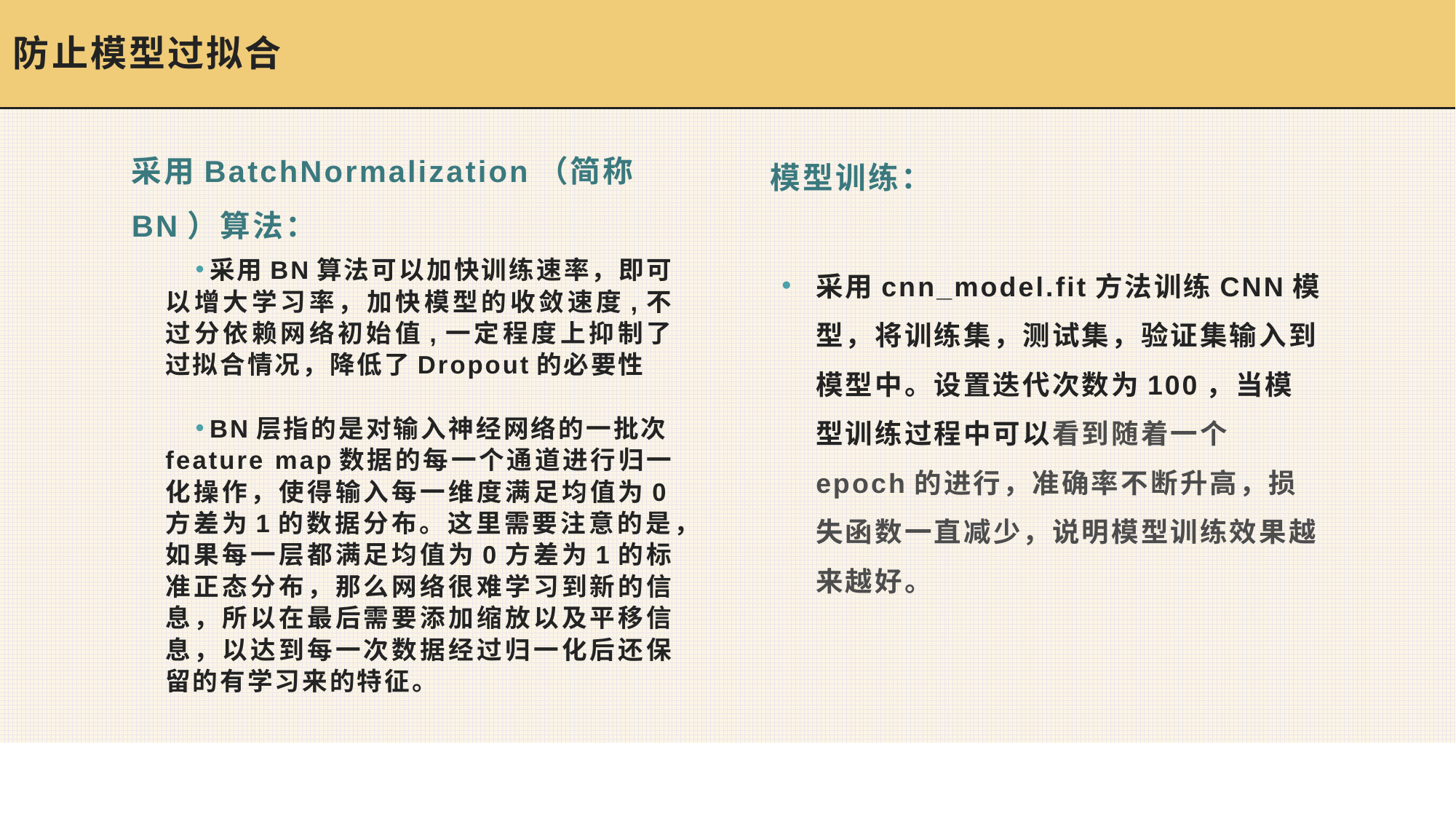

# 防止模型过拟合
采用BatchNormalization（简称BN）算法：
模型训练：
采用BN算法可以加快训练速率，即可以增大学习率，加快模型的收敛速度,不过分依赖网络初始值,一定程度上抑制了过拟合情况，降低了Dropout的必要性
BN层指的是对输入神经网络的一批次feature map数据的每一个通道进行归一化操作，使得输入每一维度满足均值为0方差为1的数据分布。这里需要注意的是，如果每一层都满足均值为0方差为1的标准正态分布，那么网络很难学习到新的信息，所以在最后需要添加缩放以及平移信息，以达到每一次数据经过归一化后还保留的有学习来的特征。

采用cnn_model.fit方法训练CNN模型，将训练集，测试集，验证集输入到模型中。设置迭代次数为100，当模型训练过程中可以看到随着一个epoch的进行，准确率不断升高，损失函数一直减少，说明模型训练效果越来越好。